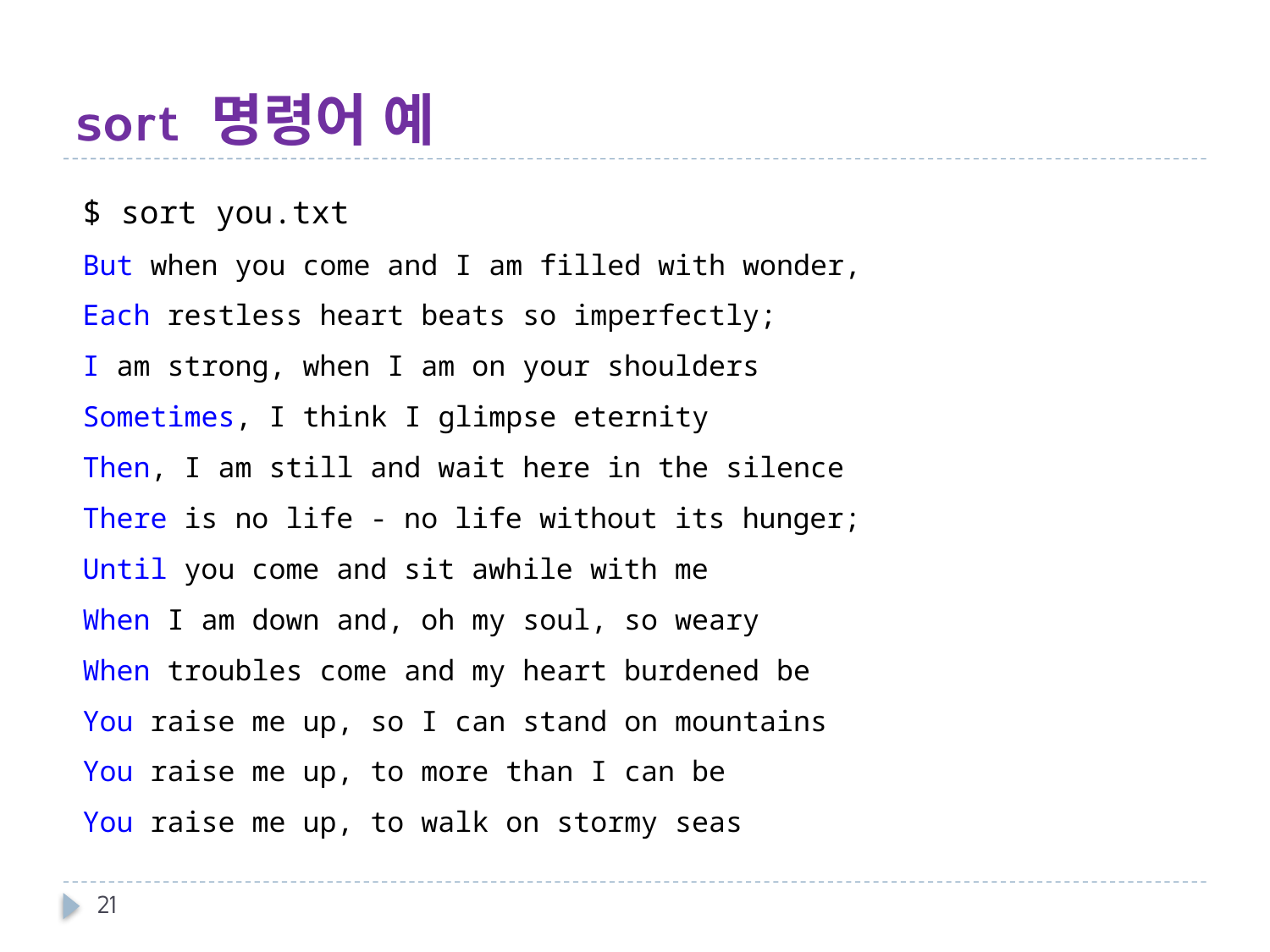

# sort 명령어 예
$ sort you.txt
But when you come and I am filled with wonder,
Each restless heart beats so imperfectly;
I am strong, when I am on your shoulders
Sometimes, I think I glimpse eternity
Then, I am still and wait here in the silence
There is no life - no life without its hunger;
Until you come and sit awhile with me
When I am down and, oh my soul, so weary
When troubles come and my heart burdened be
You raise me up, so I can stand on mountains
You raise me up, to more than I can be
You raise me up, to walk on stormy seas
21